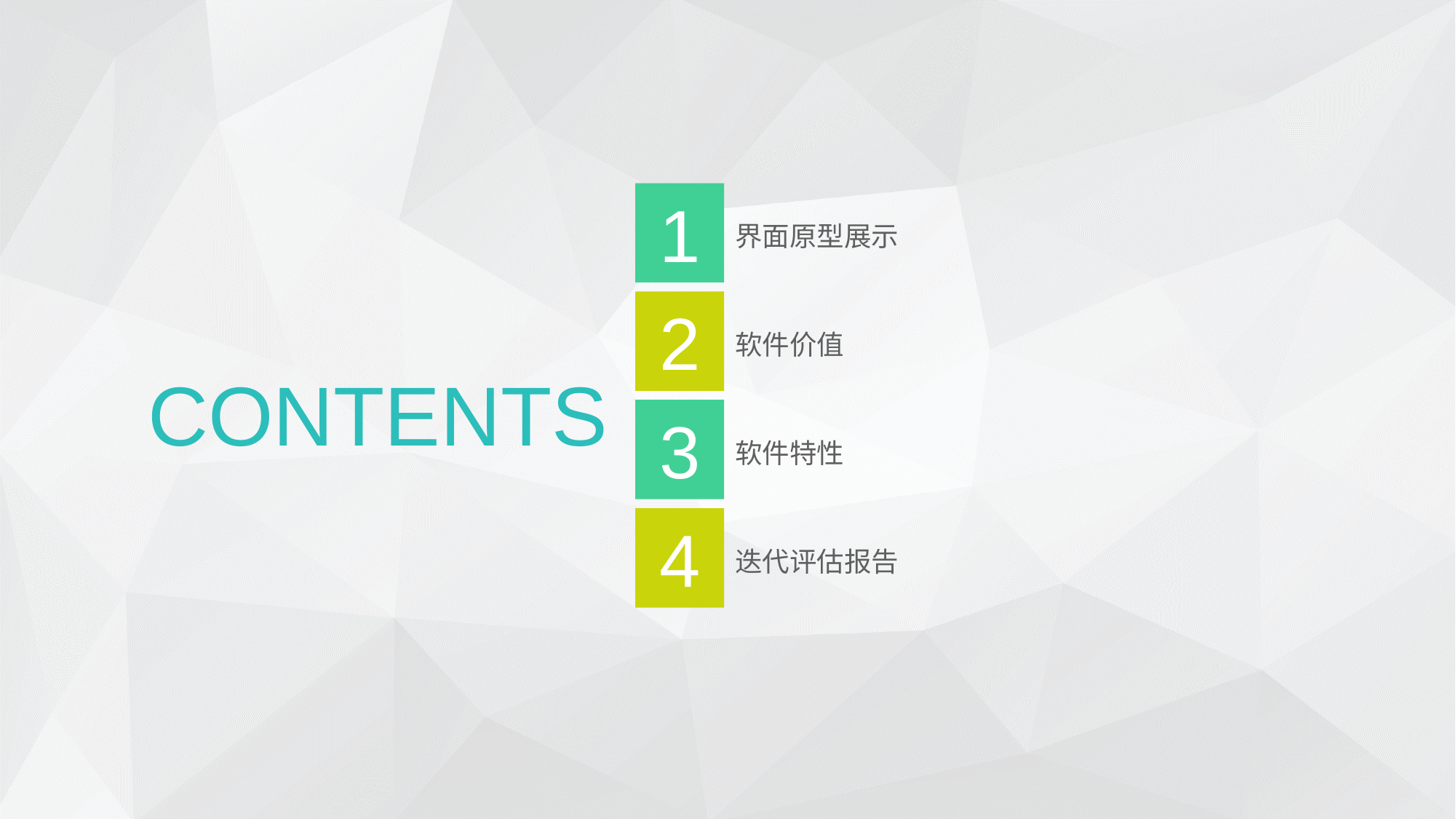

1
界面原型展示
2
软件价值
CONTENTS
3
软件特性
4
迭代评估报告